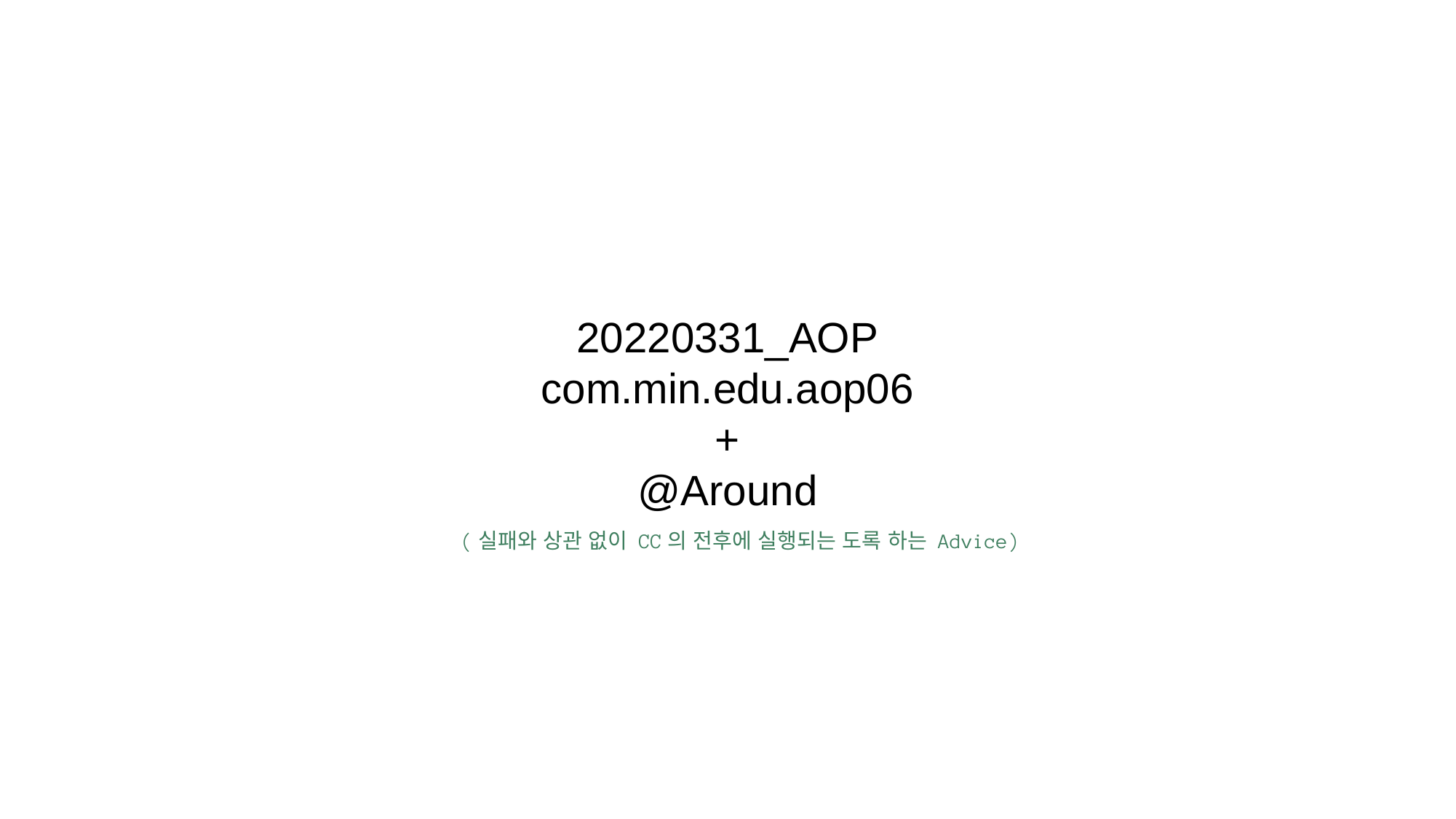

20220331_AOP
com.min.edu.aop06
+
@Around
(실패와 상관 없이 CC의 전후에 실행되는 도록 하는 Advice)